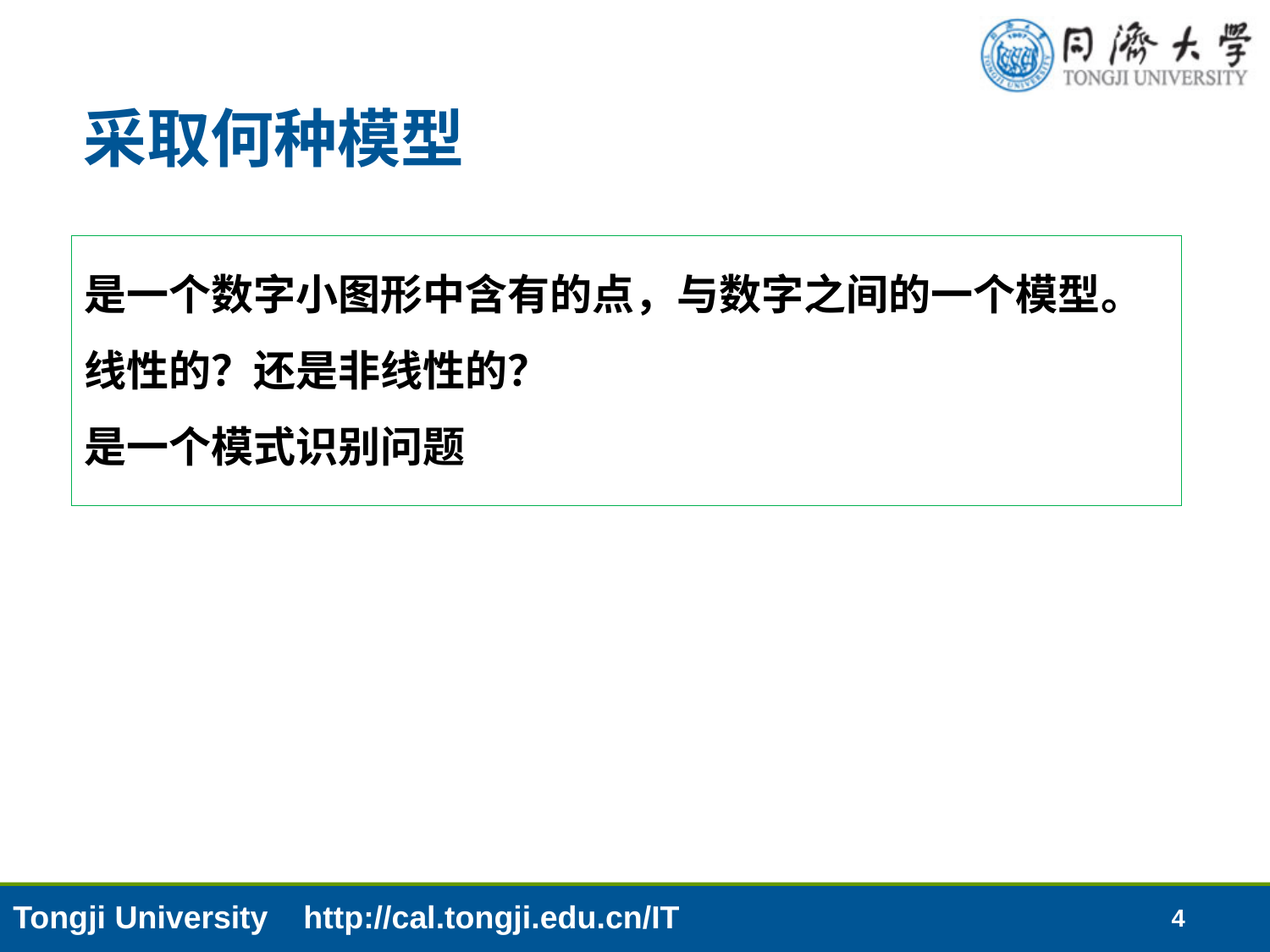

# 采取何种模型
是一个数字小图形中含有的点，与数字之间的一个模型。
线性的？还是非线性的？
是一个模式识别问题